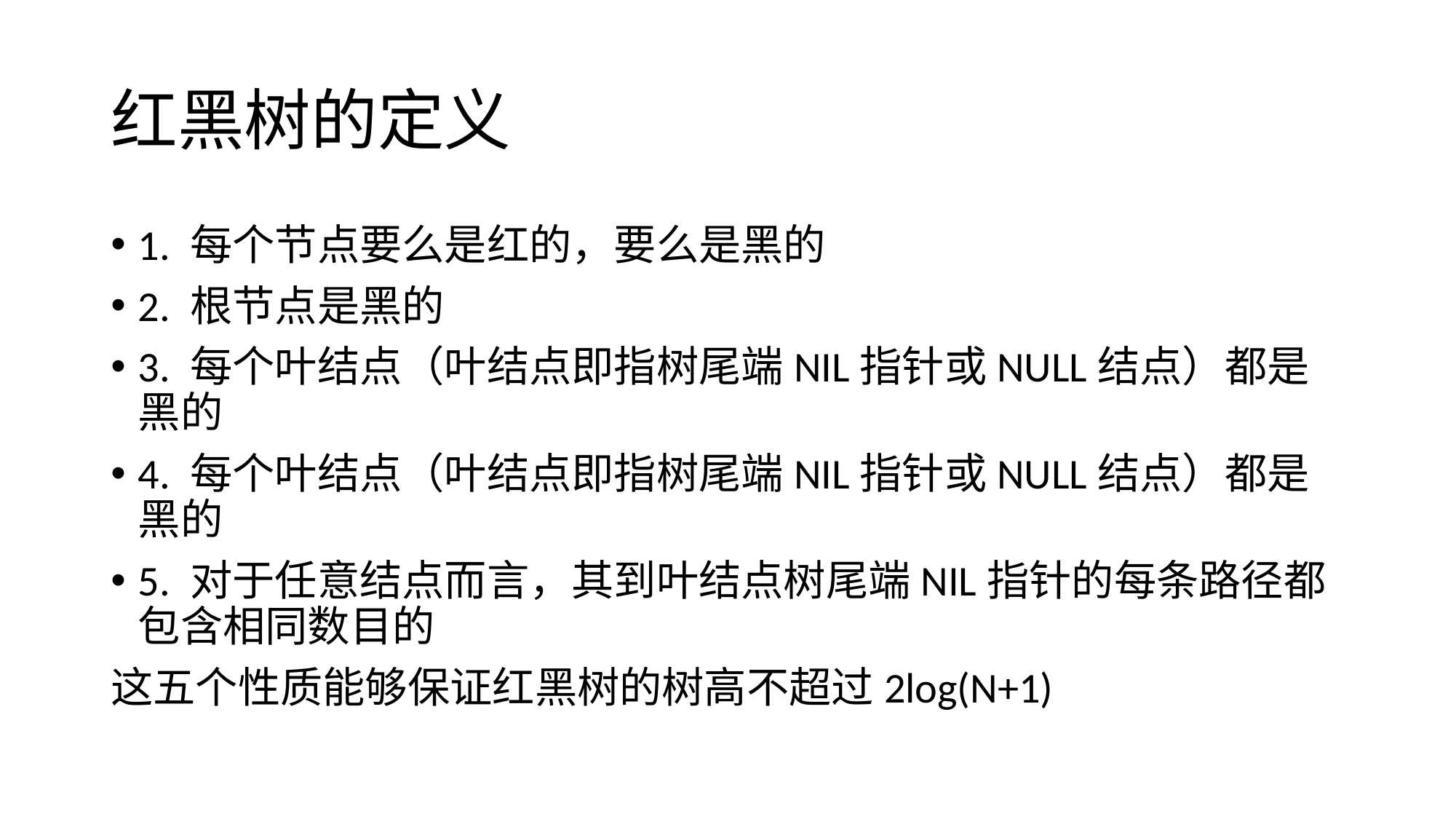

# 红黑树的定义
1. 每个节点要么是红的，要么是黑的
2. 根节点是黑的
3. 每个叶结点（叶结点即指树尾端NIL指针或NULL结点）都是黑的
4. 每个叶结点（叶结点即指树尾端NIL指针或NULL结点）都是黑的
5. 对于任意结点而言，其到叶结点树尾端NIL指针的每条路径都包含相同数目的
这五个性质能够保证红黑树的树高不超过2log(N+1)